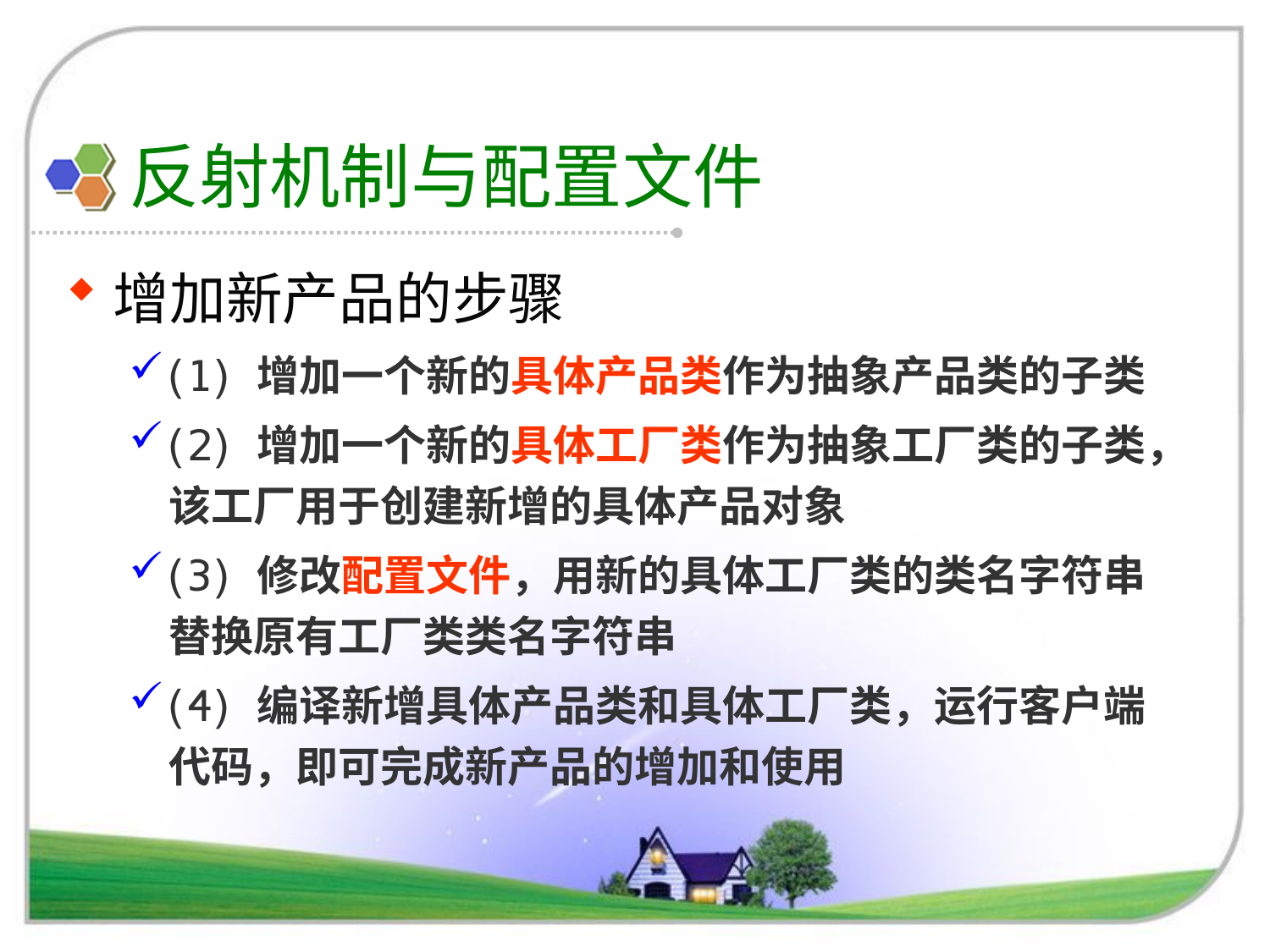

# 反射机制与配置文件
增加新产品的步骤
(1) 增加一个新的具体产品类作为抽象产品类的子类
(2) 增加一个新的具体工厂类作为抽象工厂类的子类，该工厂用于创建新增的具体产品对象
(3) 修改配置文件，用新的具体工厂类的类名字符串替换原有工厂类类名字符串
(4) 编译新增具体产品类和具体工厂类，运行客户端代码，即可完成新产品的增加和使用